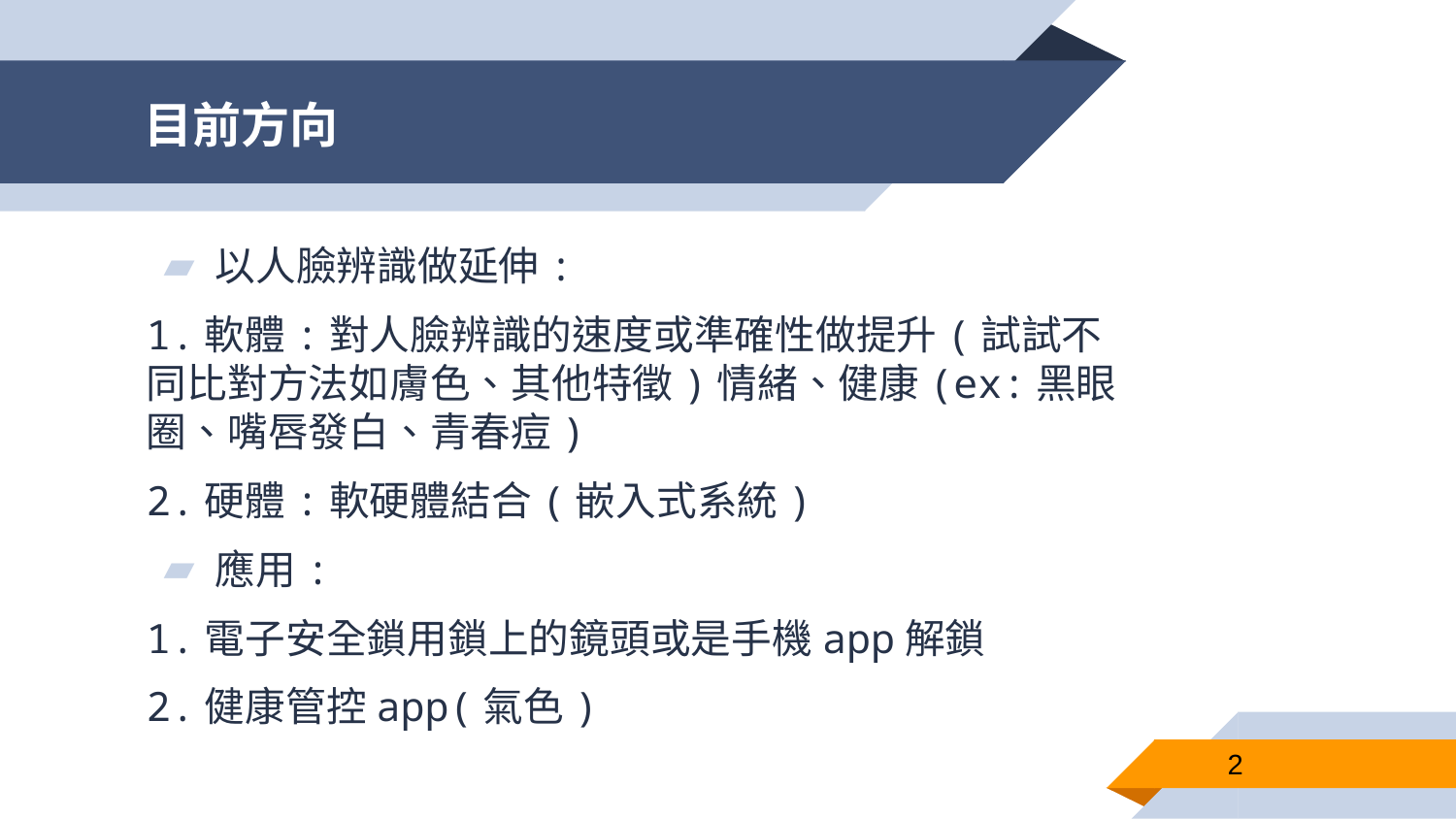

# 目前方向
以人臉辨識做延伸:
1.軟體:對人臉辨識的速度或準確性做提升(試試不同比對方法如膚色、其他特徵)情緒、健康(ex:黑眼圈、嘴唇發白、青春痘)
2.硬體:軟硬體結合(嵌入式系統)
應用:
1.電子安全鎖用鎖上的鏡頭或是手機app解鎖
2.健康管控app(氣色)

2